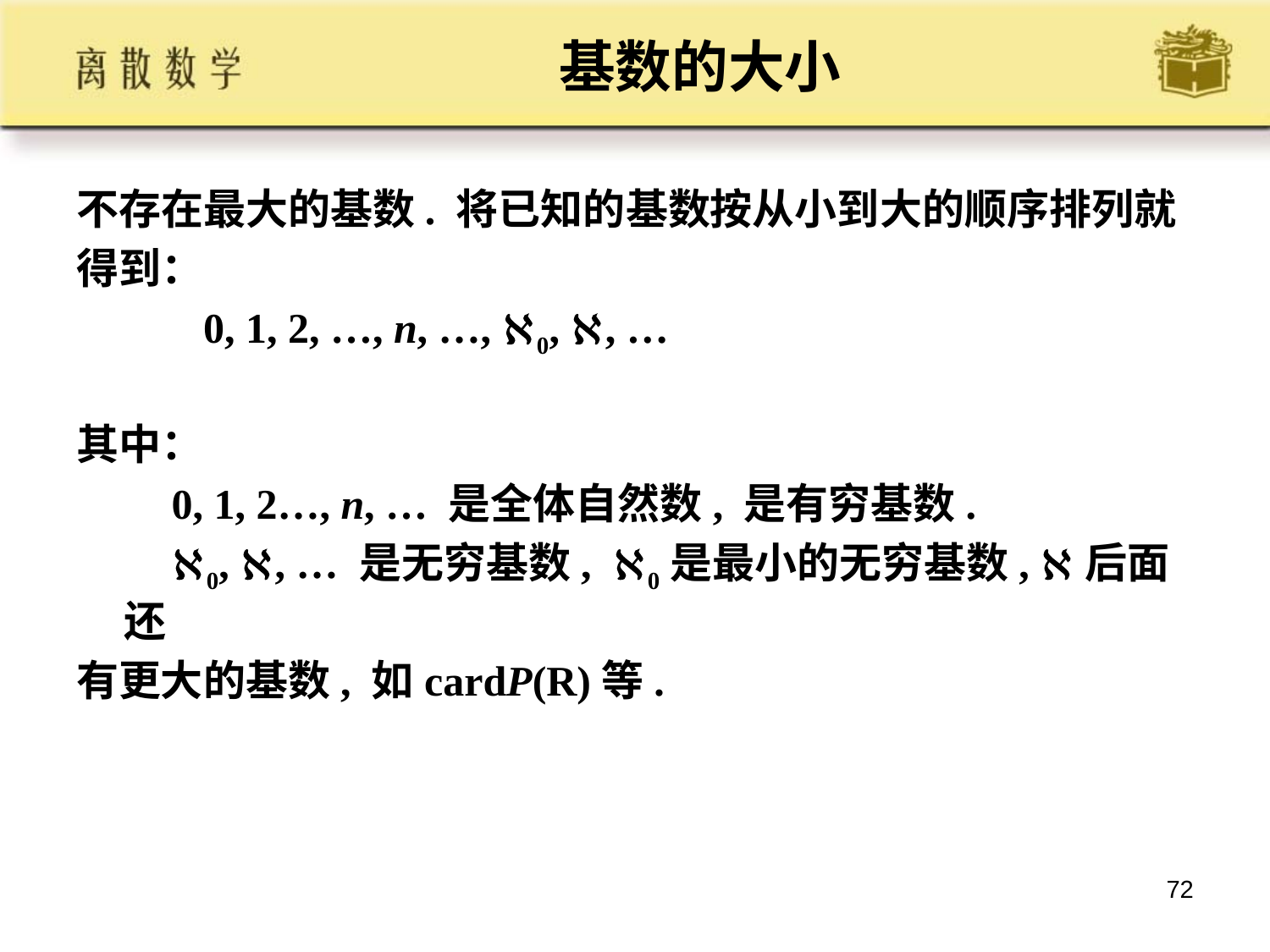

# 基数的大小
不存在最大的基数. 将已知的基数按从小到大的顺序排列就
得到：
            0, 1, 2, …, n, …, ℵ0, ℵ, …
其中：
         0, 1, 2…, n, … 是全体自然数, 是有穷基数.
         ℵ0, ℵ, … 是无穷基数,  ℵ0是最小的无穷基数, ℵ后面还
有更大的基数, 如cardP(R)等.
72